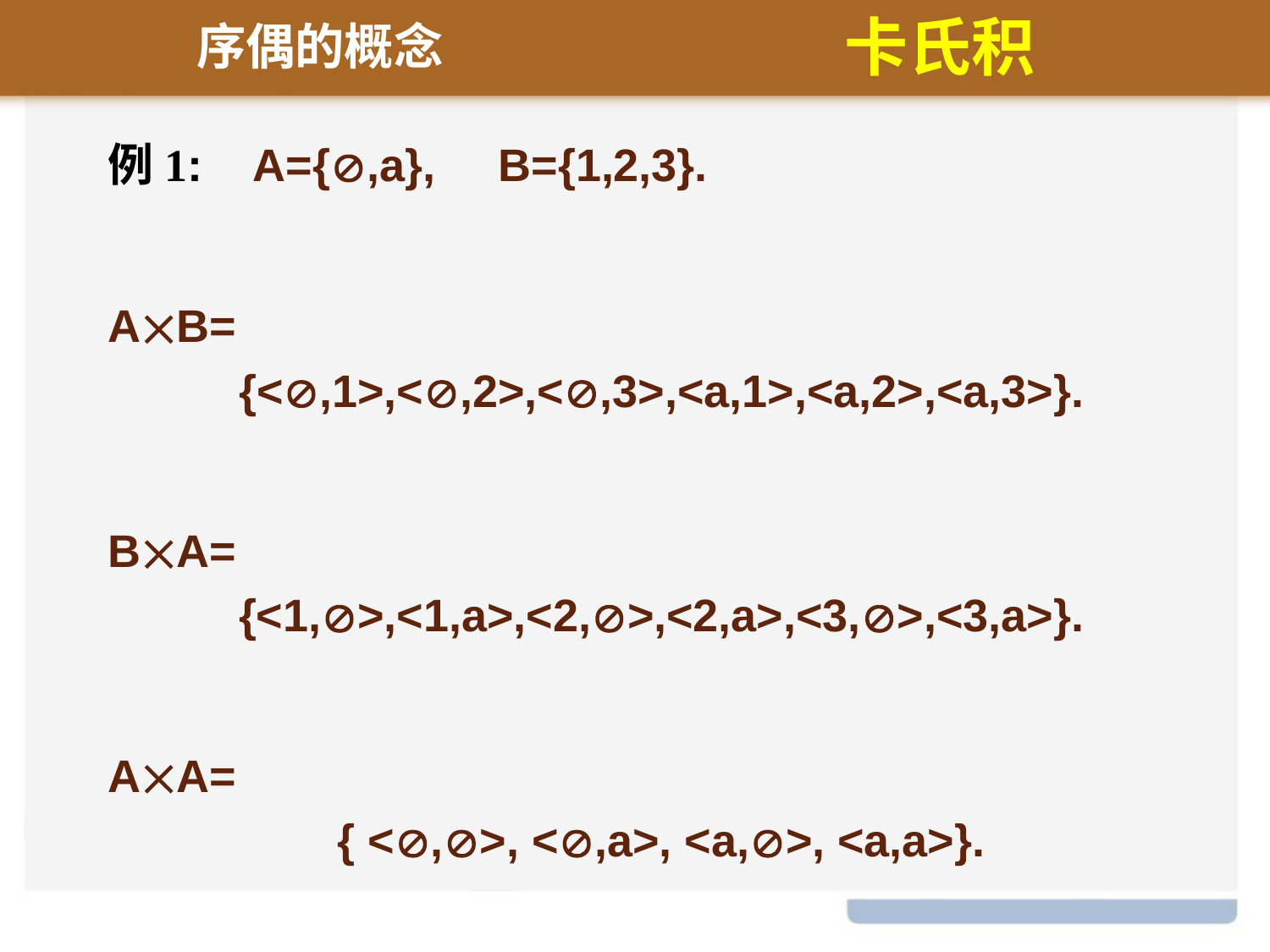

序偶的概念
卡氏积
例1:    A={∅,a},     B={1,2,3}.
A×B=
{<∅,1>,<∅,2>,<∅,3>,<a,1>,<a,2>,<a,3>}.
B×A=
{<1,∅>,<1,a>,<2,∅>,<2,a>,<3,∅>,<3,a>}.
A×A=
{ <∅,∅>, <∅,a>, <a,∅>, <a,a>}.
B×B=
{ <1,1>,<1,2>,<1,3>,<2,1>,<2,2>,

<2,3>,<3,1>,<3,2>,<3,3> }.